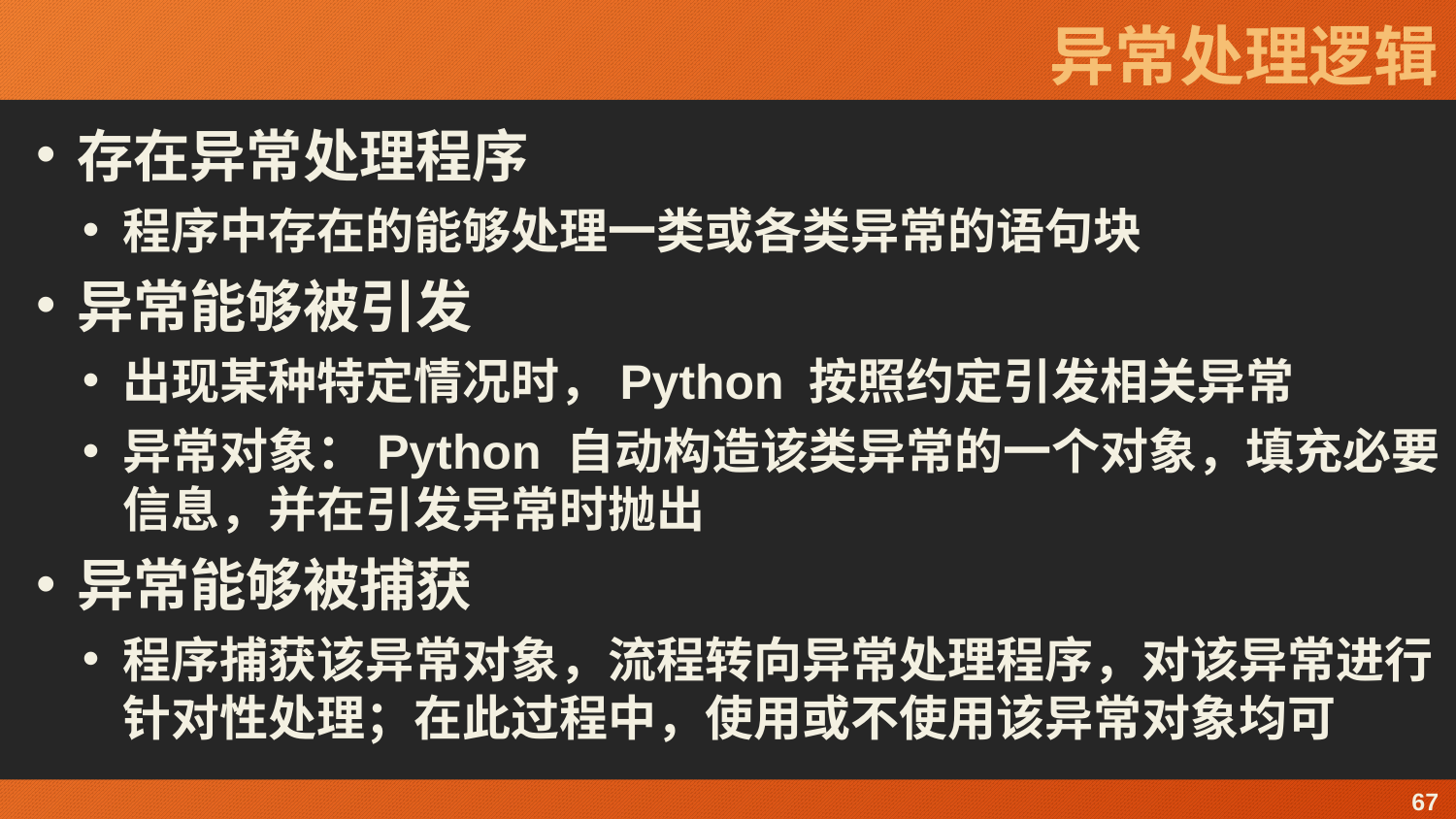

# 异常处理逻辑
存在异常处理程序
程序中存在的能够处理一类或各类异常的语句块
异常能够被引发
出现某种特定情况时，Python 按照约定引发相关异常
异常对象：Python 自动构造该类异常的一个对象，填充必要信息，并在引发异常时抛出
异常能够被捕获
程序捕获该异常对象，流程转向异常处理程序，对该异常进行针对性处理；在此过程中，使用或不使用该异常对象均可
67